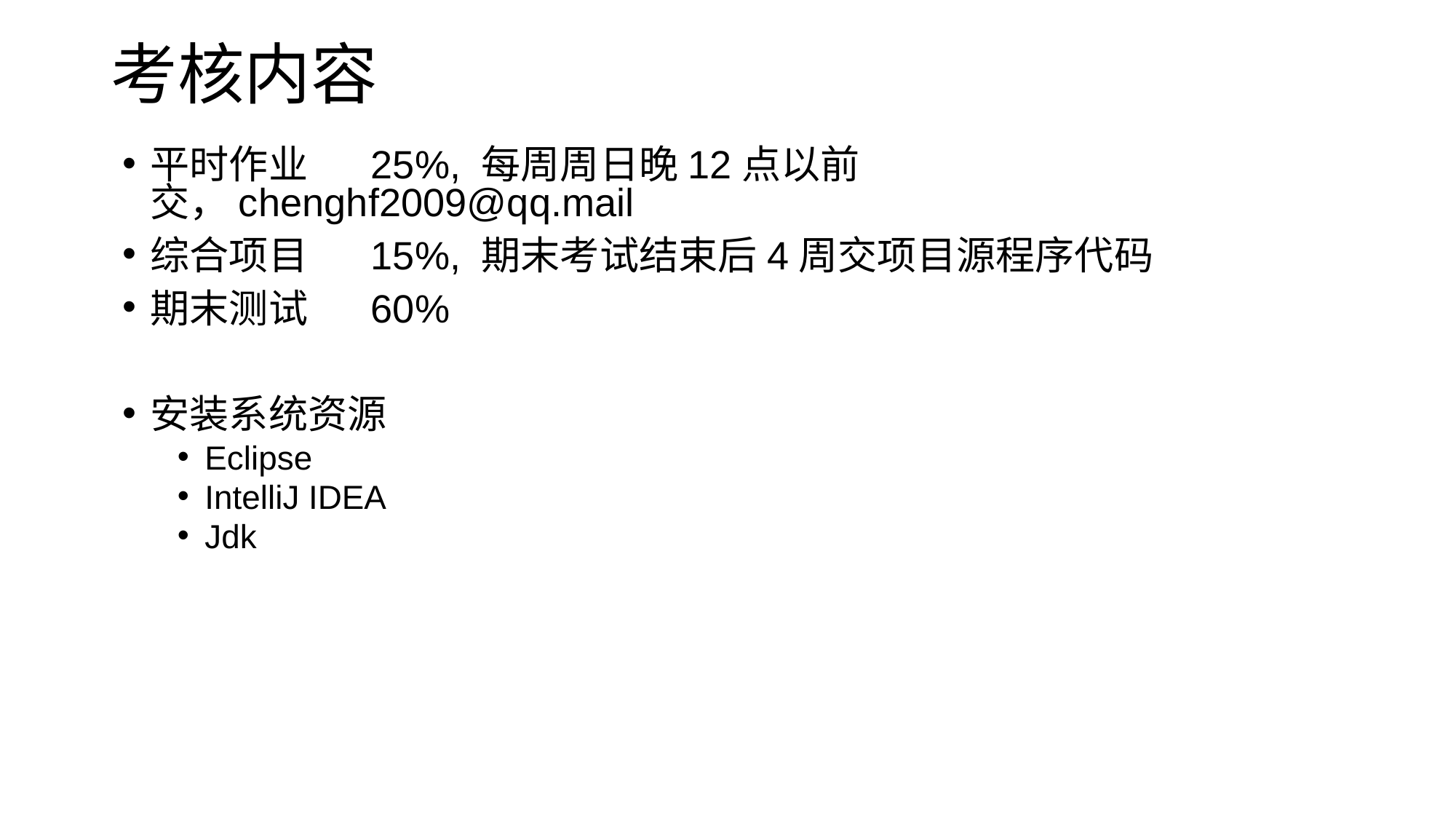

# 考核内容
平时作业      25%, 每周周日晚12点以前交，chenghf2009@qq.mail
综合项目      15%, 期末考试结束后4周交项目源程序代码
期末测试      60%

安装系统资源
Eclipse
IntelliJ IDEA
Jdk